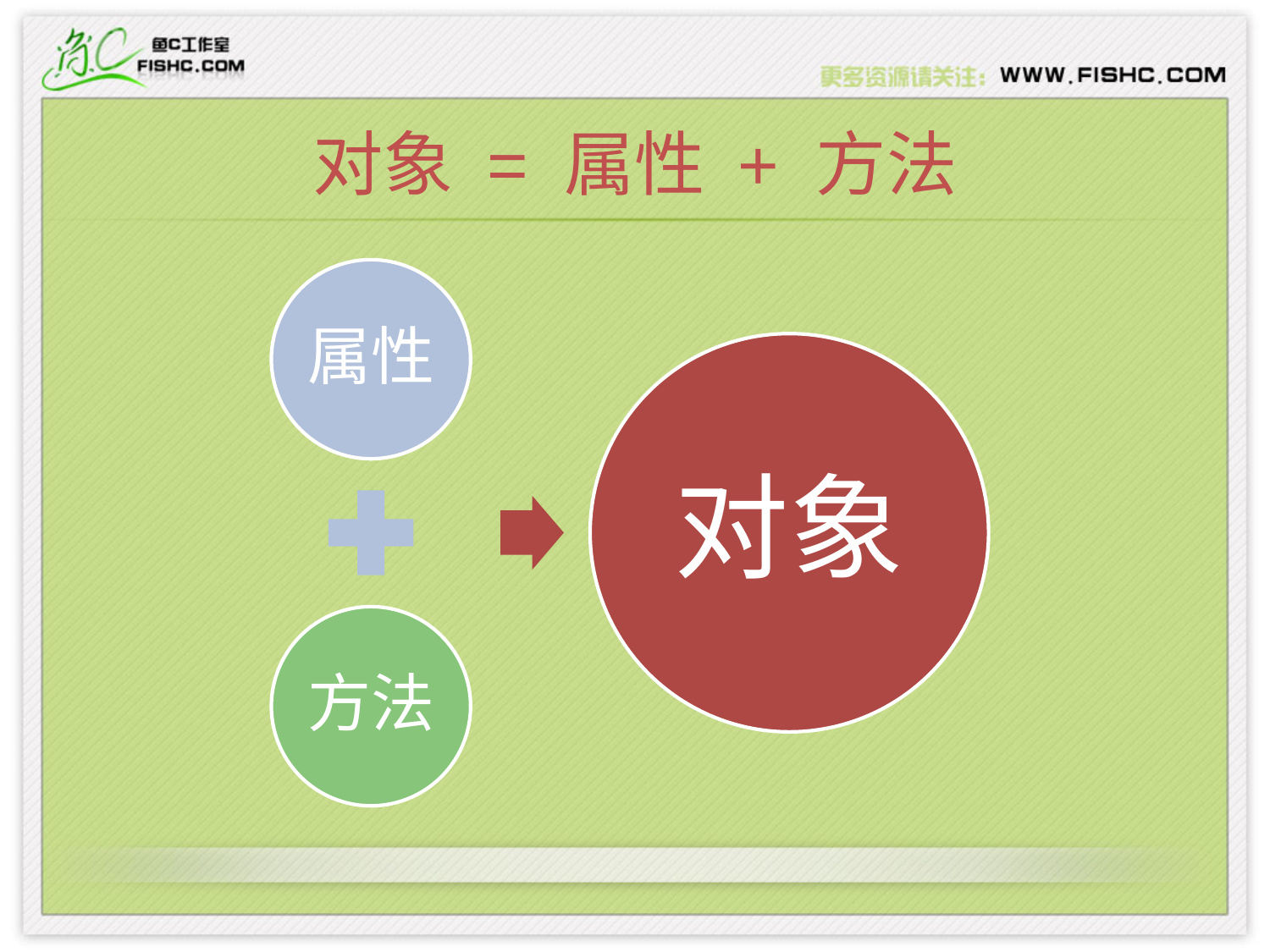

# 对象 = 属性 + 方法
属性

方法

对象